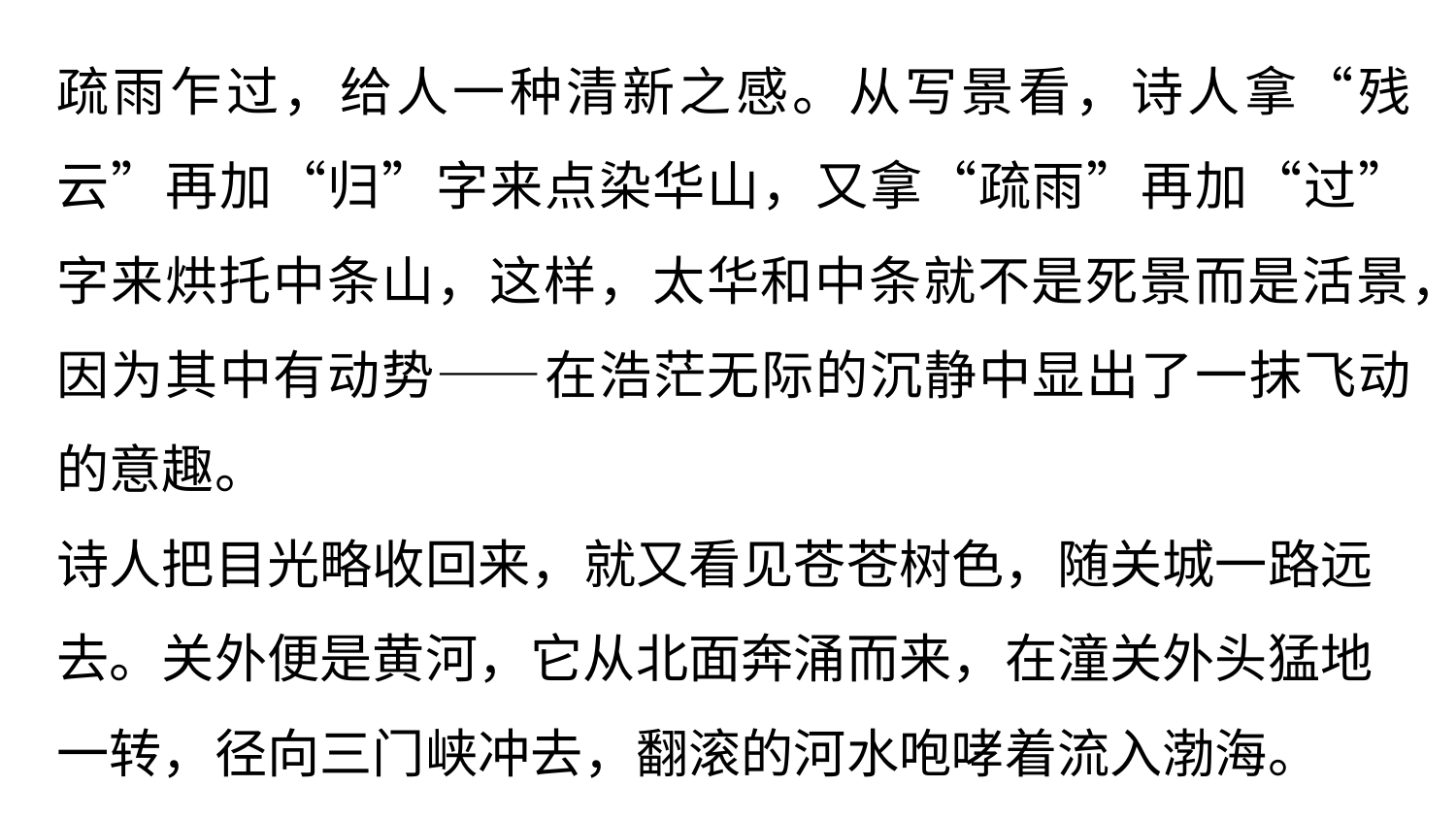

疏雨乍过，给人一种清新之感。从写景看，诗人拿“残云”再加“归”字来点染华山，又拿“疏雨”再加“过”字来烘托中条山，这样，太华和中条就不是死景而是活景，因为其中有动势——在浩茫无际的沉静中显出了一抹飞动的意趣。
诗人把目光略收回来，就又看见苍苍树色，随关城一路远去。关外便是黄河，它从北面奔涌而来，在潼关外头猛地一转，径向三门峡冲去，翻滚的河水咆哮着流入渤海。